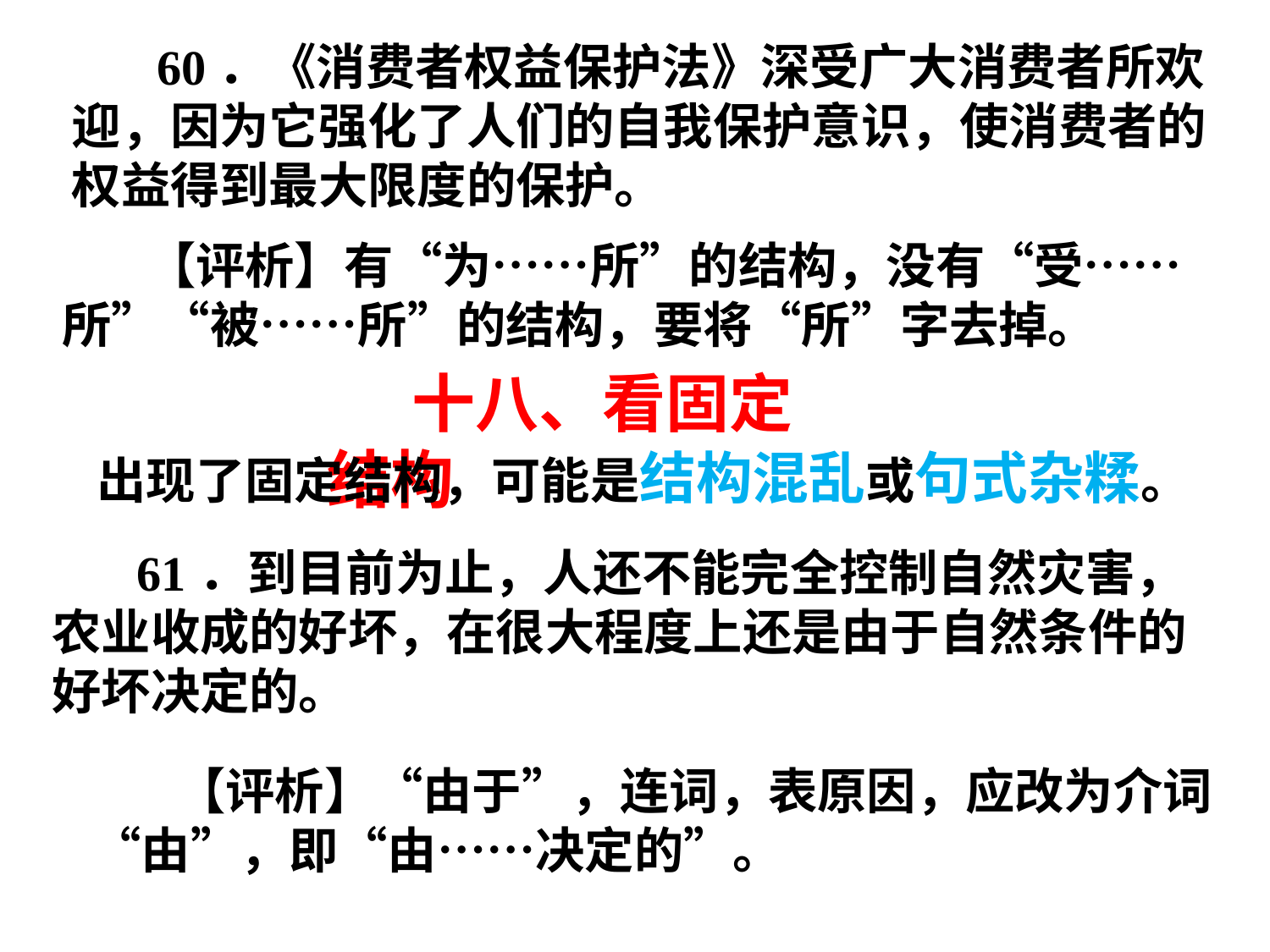

60．《消费者权益保护法》深受广大消费者所欢迎，因为它强化了人们的自我保护意识，使消费者的权益得到最大限度的保护。
【评析】有“为……所”的结构，没有“受……所”“被……所”的结构，要将“所”字去掉。

十八、看固定结构
出现了固定结构，可能是结构混乱或句式杂糅。
61．到目前为止，人还不能完全控制自然灾害，农业收成的好坏，在很大程度上还是由于自然条件的好坏决定的。
【评析】“由于”，连词，表原因，应改为介词“由”，即“由……决定的”。